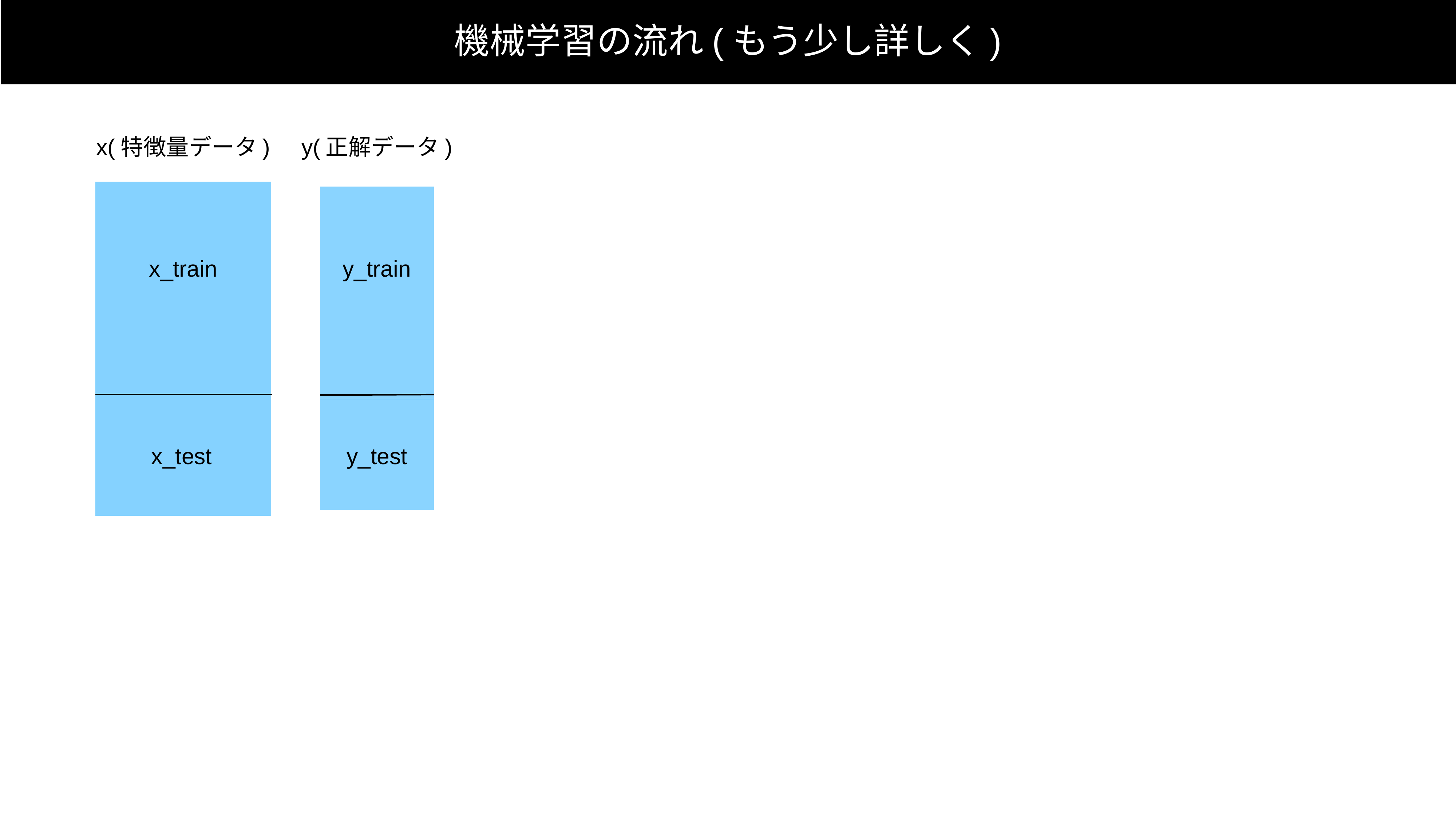

機械学習の流れ(もう少し詳しく)
x(特徴量データ)
y(正解データ)

x_train
y_train

x_test
y_test